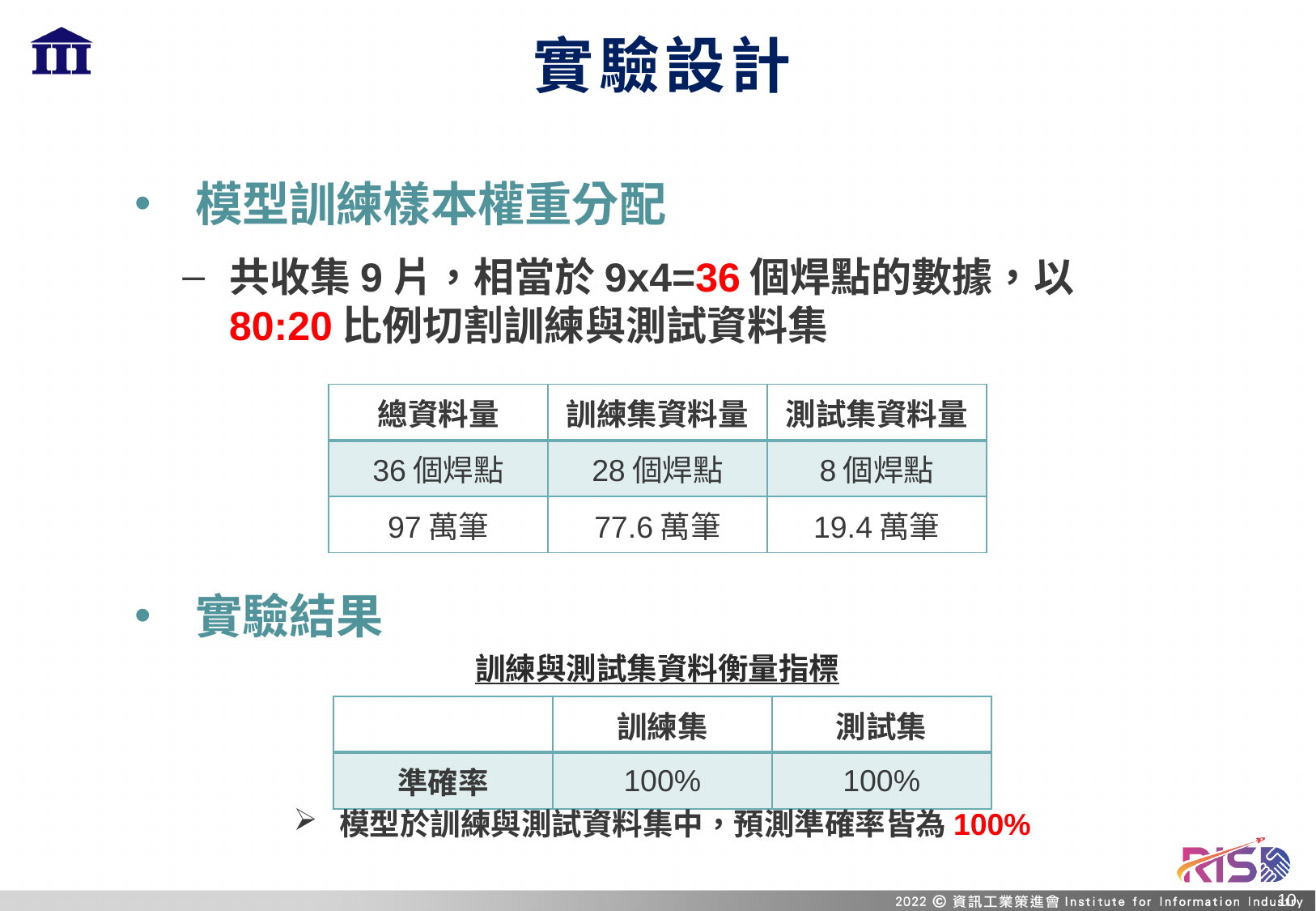

# 實驗設計
模型訓練樣本權重分配
共收集9片，相當於9x4=36個焊點的數據，以80:20比例切割訓練與測試資料集

實驗結果
| 總資料量 | 訓練集資料量 | 測試集資料量 |
| --- | --- | --- |
| 36個焊點 | 28個焊點 | 8個焊點 |
| 97萬筆 | 77.6萬筆 | 19.4萬筆 |
訓練與測試集資料衡量指標
|  | 訓練集 | 測試集 |
| --- | --- | --- |
| 準確率 | 100% | 100% |
模型於訓練與測試資料集中，預測準確率皆為100%
10